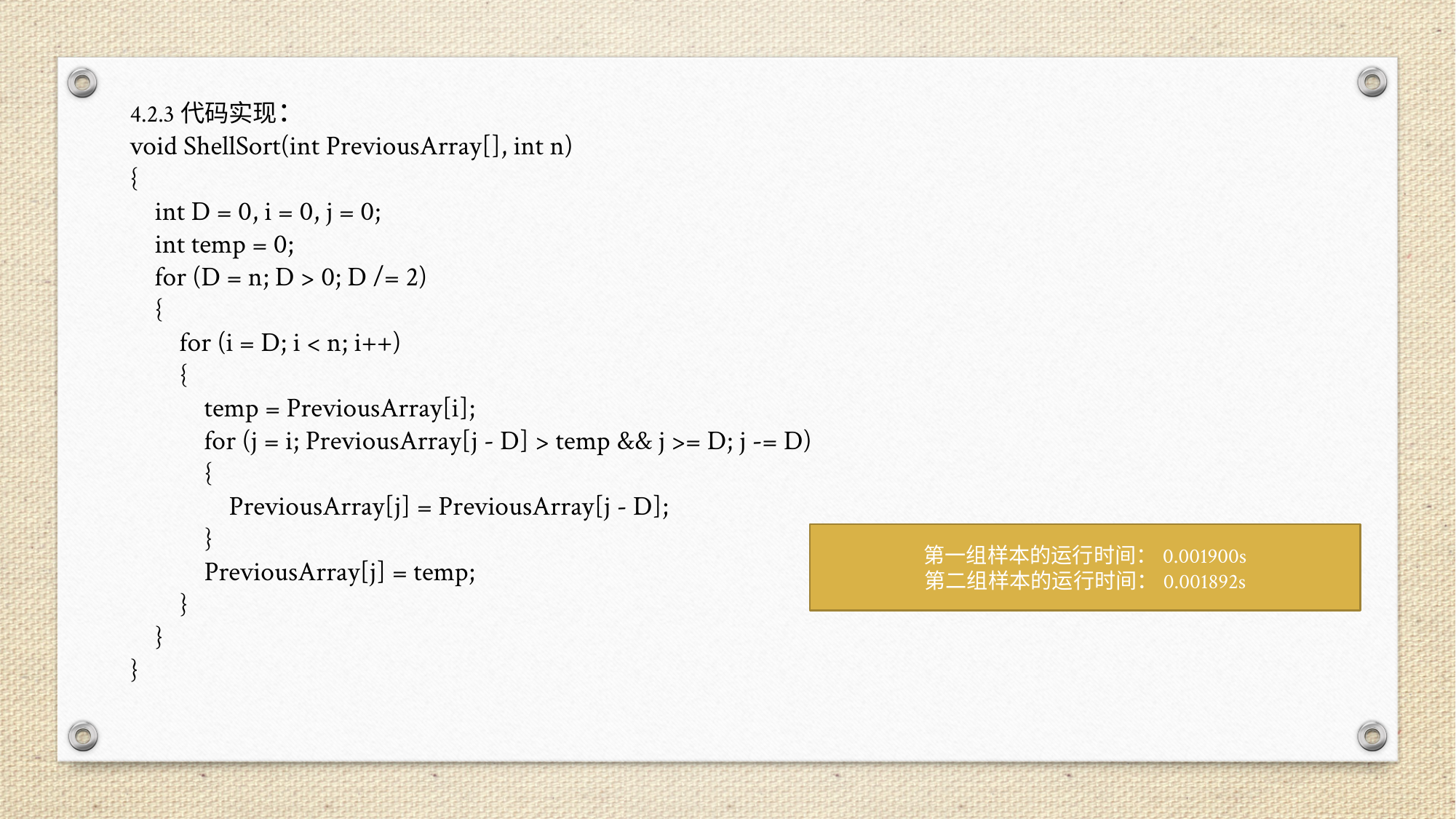

4.2.3代码实现：
void ShellSort(int PreviousArray[], int n)
{
    int D = 0, i = 0, j = 0;
    int temp = 0;
    for (D = n; D > 0; D /= 2)
    {
        for (i = D; i < n; i++)
        {
            temp = PreviousArray[i];
            for (j = i; PreviousArray[j - D] > temp && j >= D; j -= D)
            {
                PreviousArray[j] = PreviousArray[j - D];
            }
            PreviousArray[j] = temp;
        }
    }
}
第一组样本的运行时间：0.001900s
第二组样本的运行时间：0.001892s